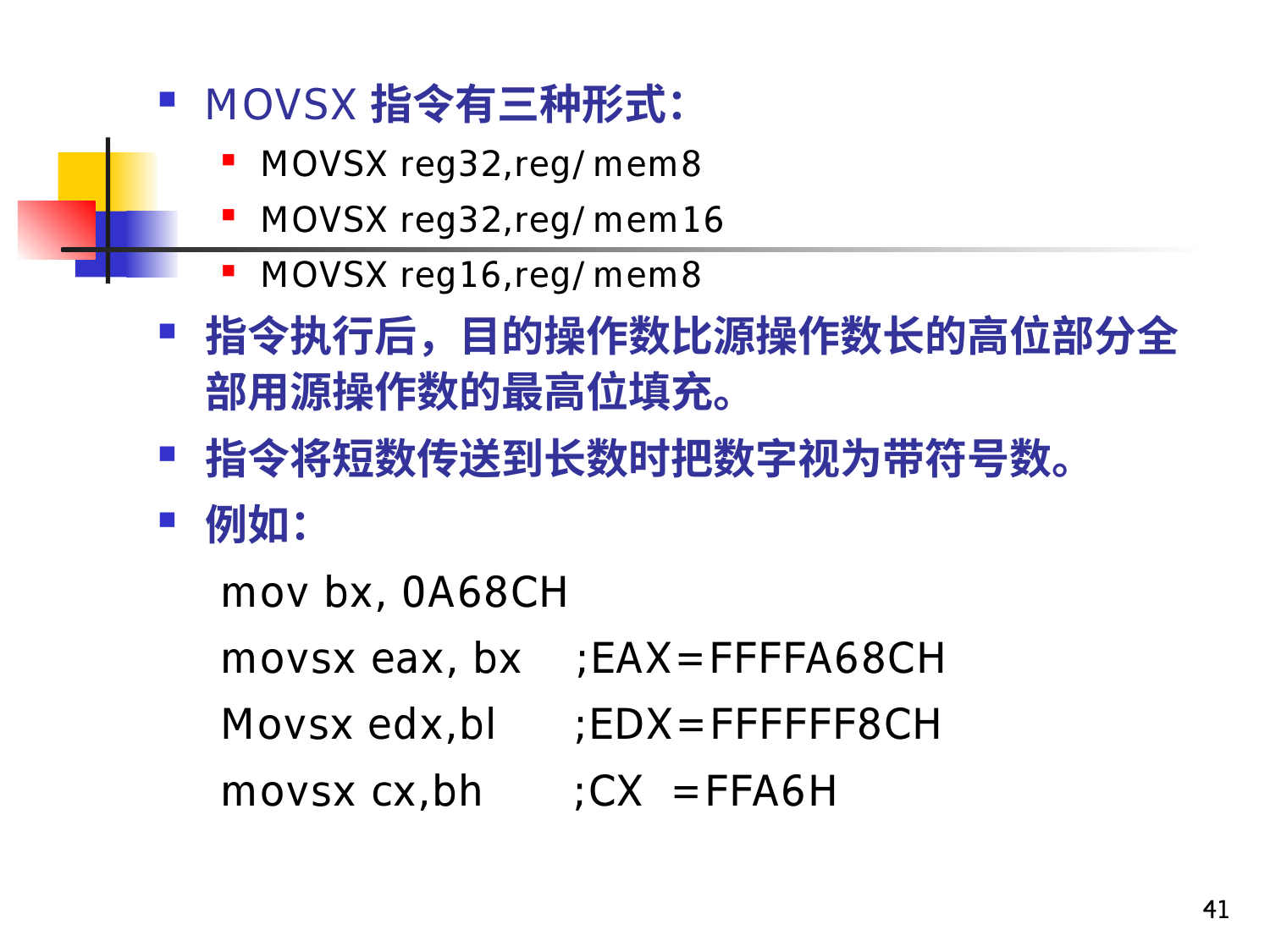

MOVSX指令有三种形式：
MOVSX reg32,reg/mem8
MOVSX reg32,reg/mem16
MOVSX reg16,reg/mem8
指令执行后，目的操作数比源操作数长的高位部分全部用源操作数的最高位填充。
指令将短数传送到长数时把数字视为带符号数。
例如：
mov bx, 0A68CH
movsx eax, bx    ;EAX=FFFFA68CH
Movsx edx,bl      ;EDX=FFFFFF8CH
movsx cx,bh       ;CX  =FFA6H

41